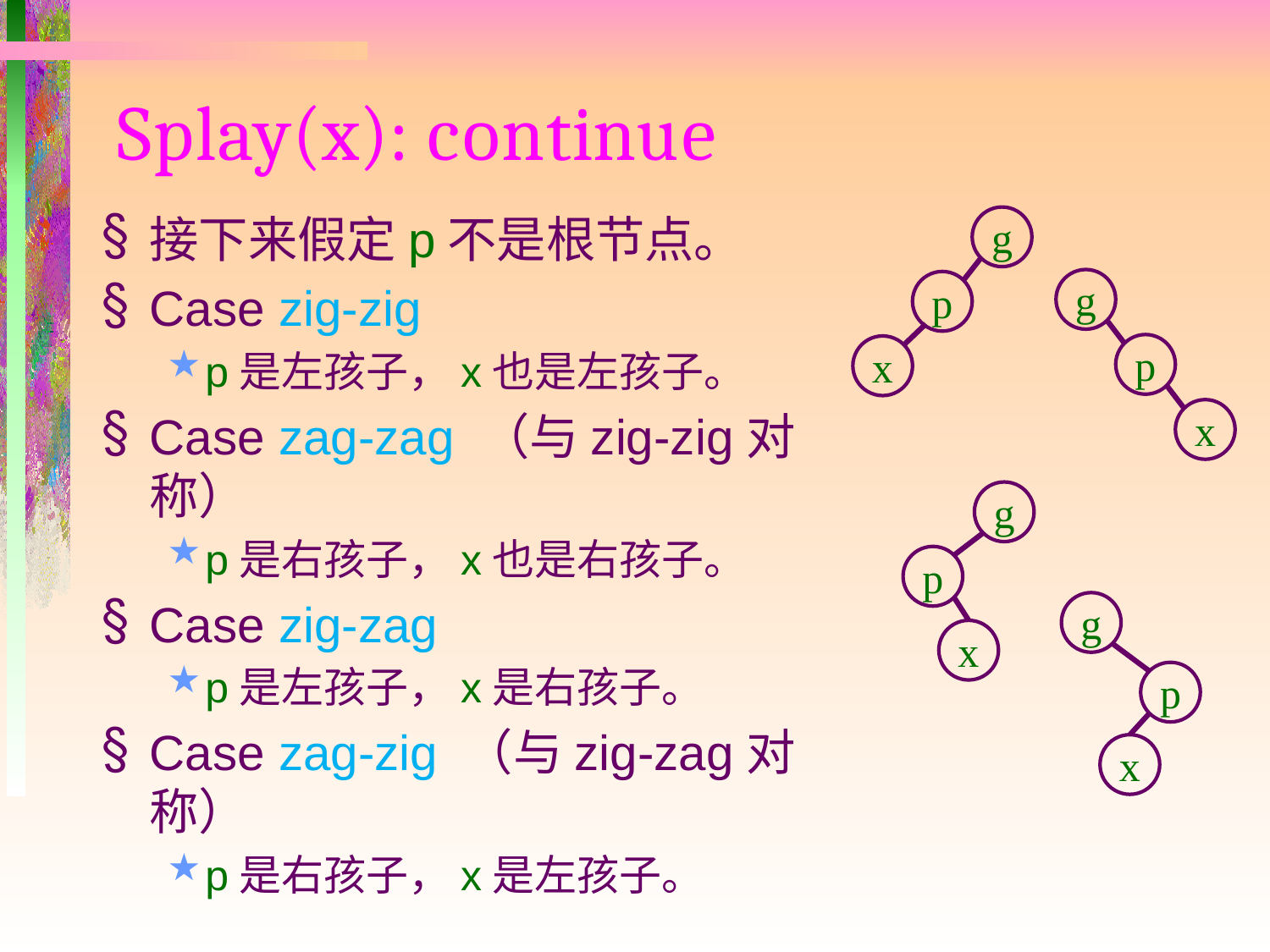

# Splay(x): continue
接下来假定p不是根节点。
Case zig-zig
p是左孩子，x也是左孩子。
Case zag-zag （与zig-zig对称）
p是右孩子，x也是右孩子。
Case zig-zag
p是左孩子，x是右孩子。
Case zag-zig （与zig-zag对称）
p是右孩子，x是左孩子。
g
p
x
g
p
x
g
p
x
g
p
x